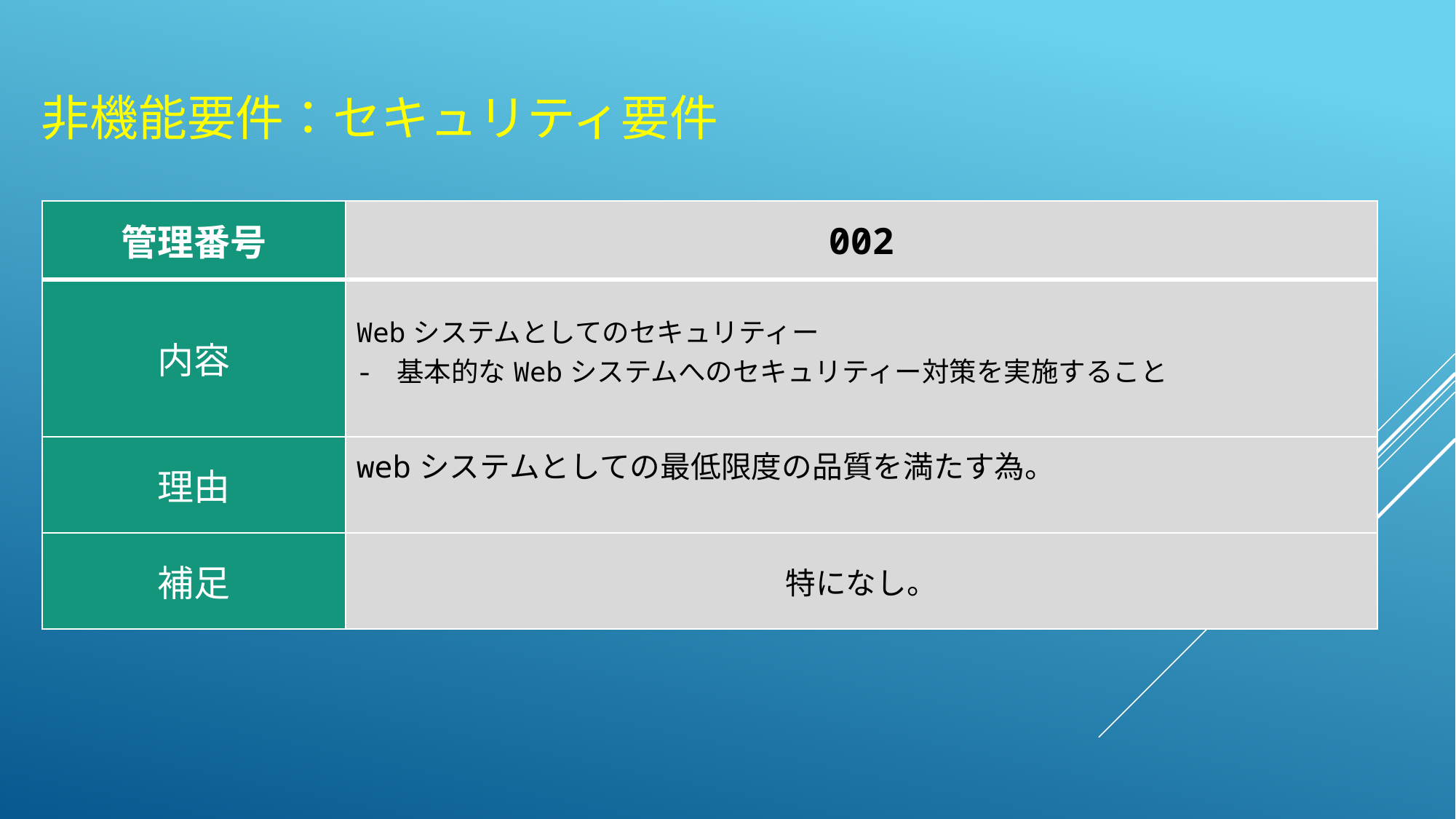

# 非機能要件：セキュリティ要件
| 管理番号 | 002 |
| --- | --- |
| 内容 | Webシステムとしてのセキュリティー - 基本的なWebシステムへのセキュリティー対策を実施すること |
| 理由 | webシステムとしての最低限度の品質を満たす為。 |
| 補足 | 特になし。 |